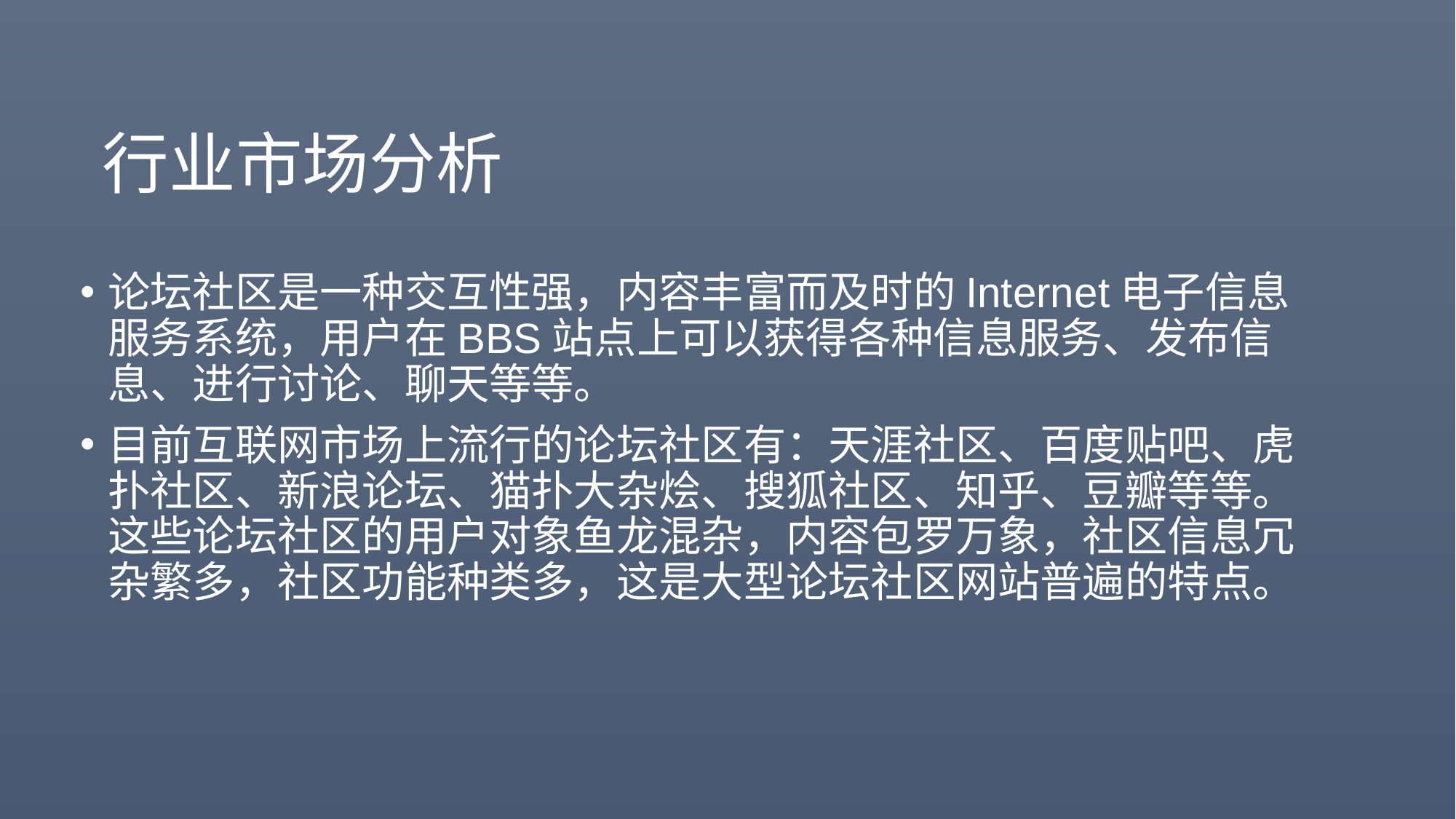

# 行业市场分析
论坛社区是一种交互性强，内容丰富而及时的Internet电子信息服务系统，用户在BBS站点上可以获得各种信息服务、发布信息、进行讨论、聊天等等。
目前互联网市场上流行的论坛社区有：天涯社区、百度贴吧、虎扑社区、新浪论坛、猫扑大杂烩、搜狐社区、知乎、豆瓣等等。这些论坛社区的用户对象鱼龙混杂，内容包罗万象，社区信息冗杂繁多，社区功能种类多，这是大型论坛社区网站普遍的特点。